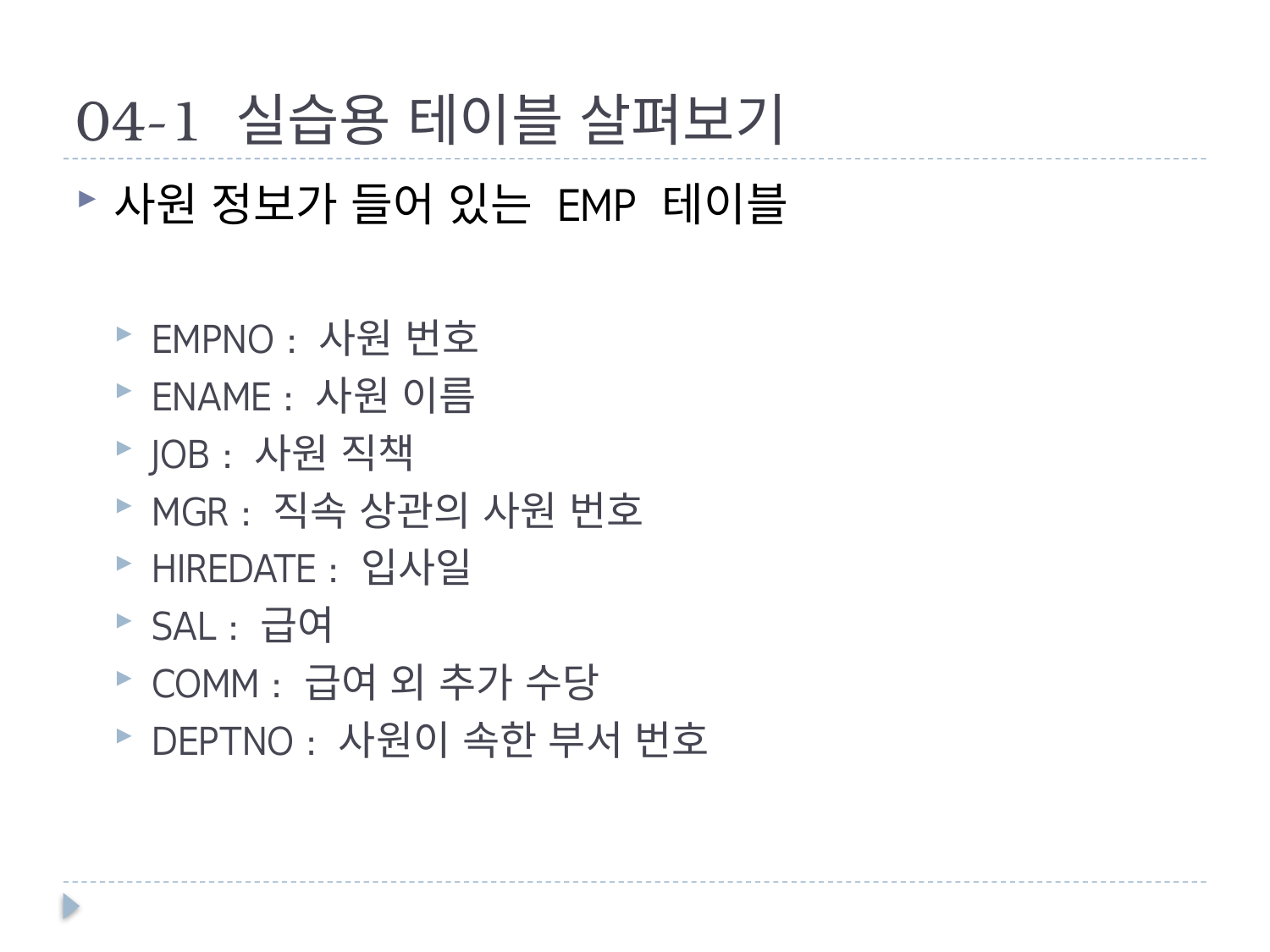

# 04-1 실습용 테이블 살펴보기
사원 정보가 들어 있는 EMP 테이블

EMPNO : 사원 번호
ENAME : 사원 이름
JOB : 사원 직책
MGR : 직속 상관의 사원 번호
HIREDATE : 입사일
SAL : 급여
COMM : 급여 외 추가 수당
DEPTNO : 사원이 속한 부서 번호